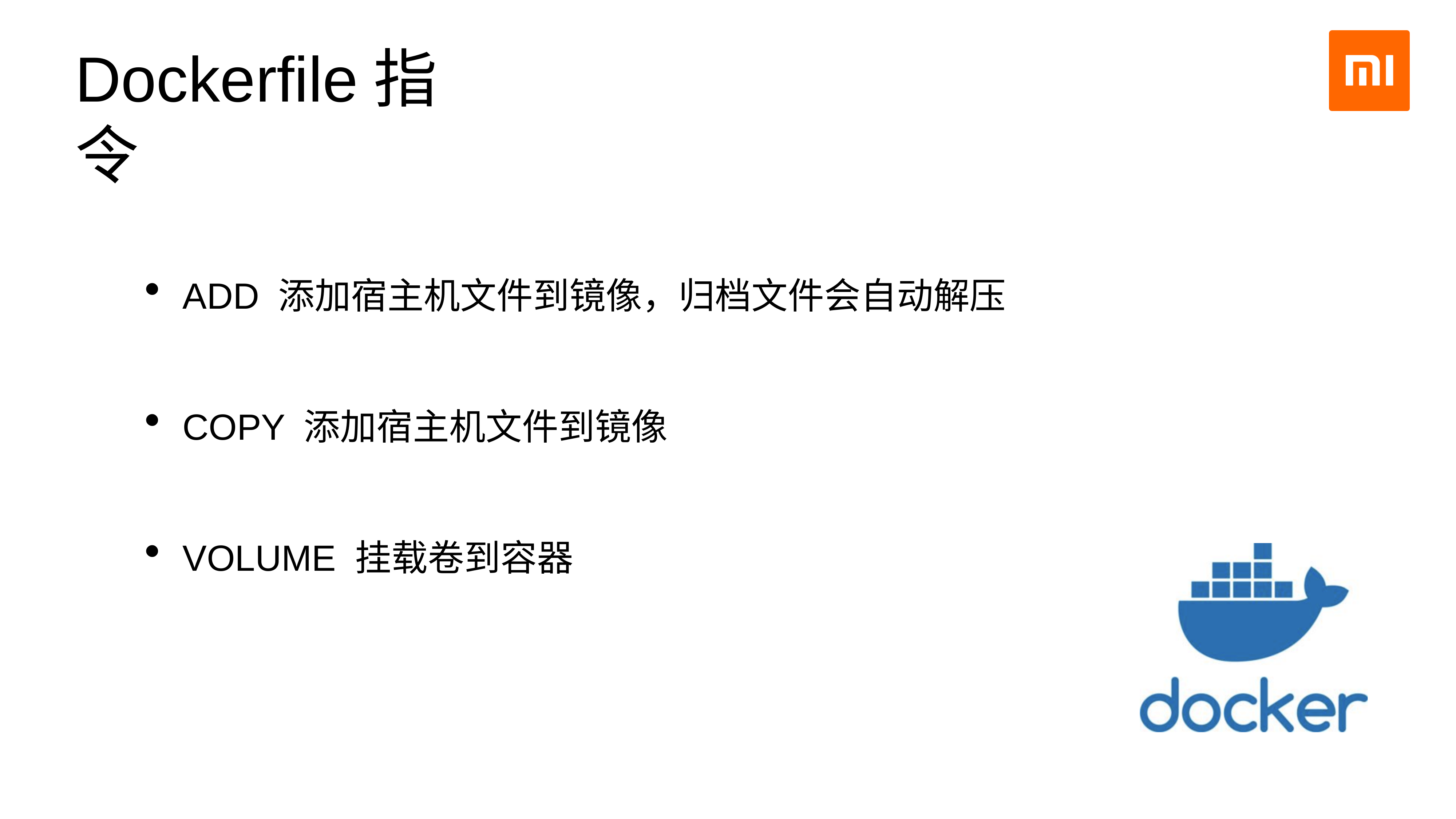

Dockerfile指令
ADD 添加宿主机文件到镜像，归档文件会自动解压

COPY 添加宿主机文件到镜像

VOLUME 挂载卷到容器